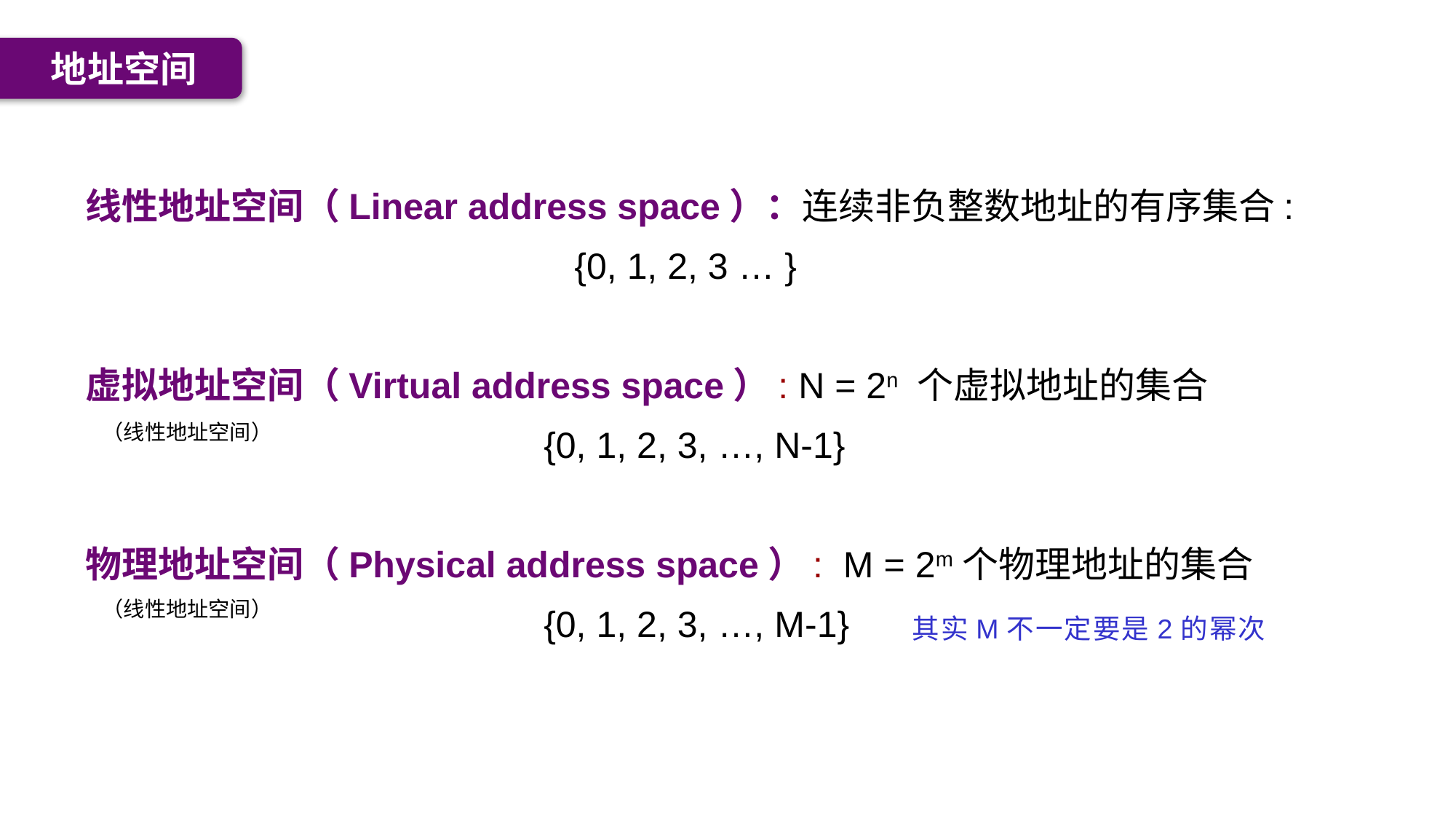

地址空间
线性地址空间（Linear address space）：连续非负整数地址的有序集合:
                                                {0, 1, 2, 3 … }

虚拟地址空间（Virtual address space）: N = 2n 个虚拟地址的集合
                                             {0, 1, 2, 3, …, N-1}

物理地址空间（Physical address space）:  M = 2m个物理地址的集合
                                             {0, 1, 2, 3, …, M-1}

（线性地址空间）
（线性地址空间）
其实M不一定要是2的幂次